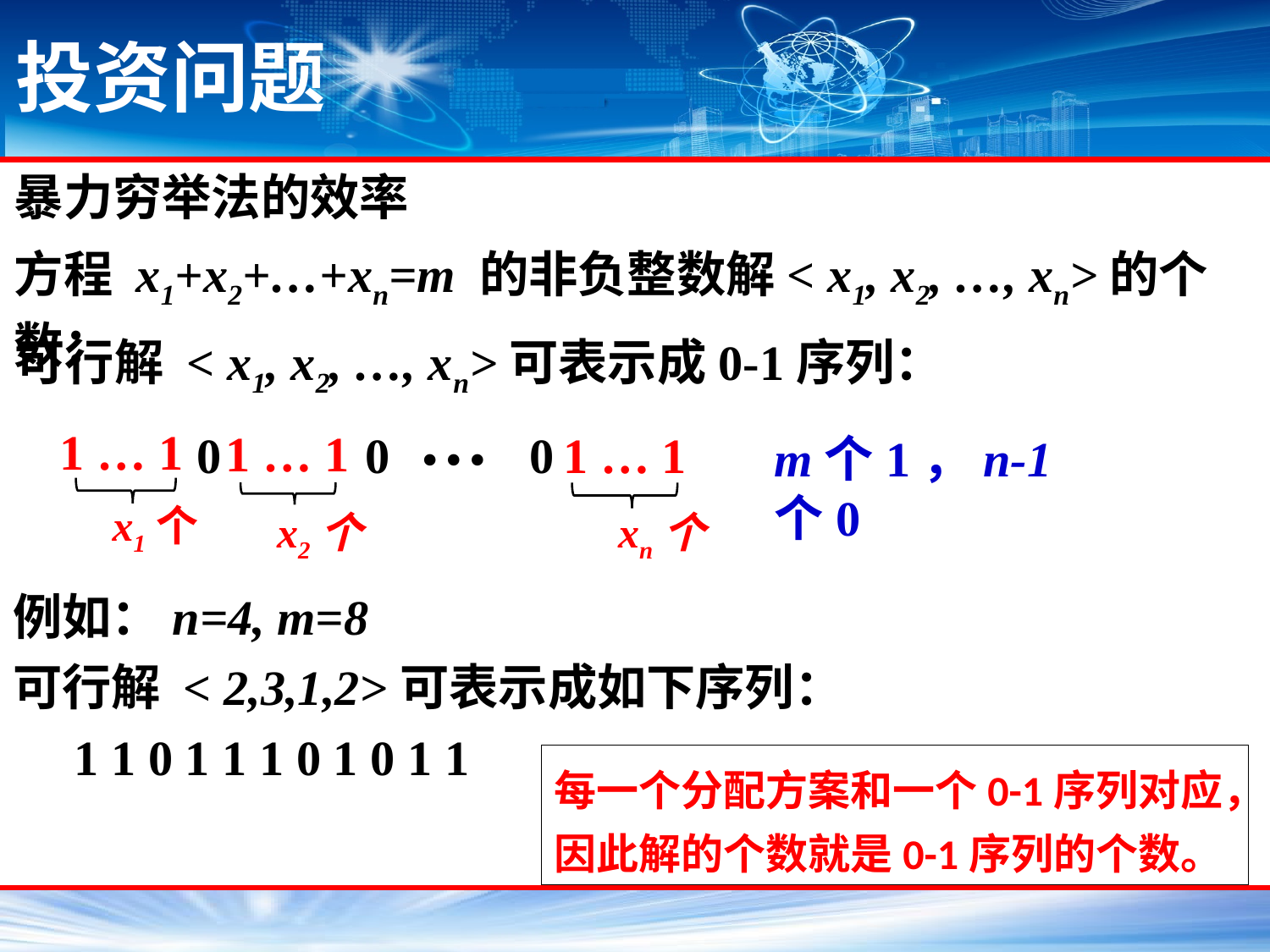

# 投资问题
暴力穷举法的效率
方程 x1+x2+…+xn=m 的非负整数解< x1, x2, …, xn>的个数：

可行解 < x1, x2, …, xn>可表示成0-1序列：
…
1 … 1

x1个
1 … 1

x2个
0
0
0
1 … 1

xn个
m个1，n-1个0
例如：n=4, m=8
可行解 < 2,3,1,2>可表示成如下序列：
     1 1 0 1 1 1 0 1 0 1 1
每一个分配方案和一个0-1序列对应，
因此解的个数就是0-1序列的个数。